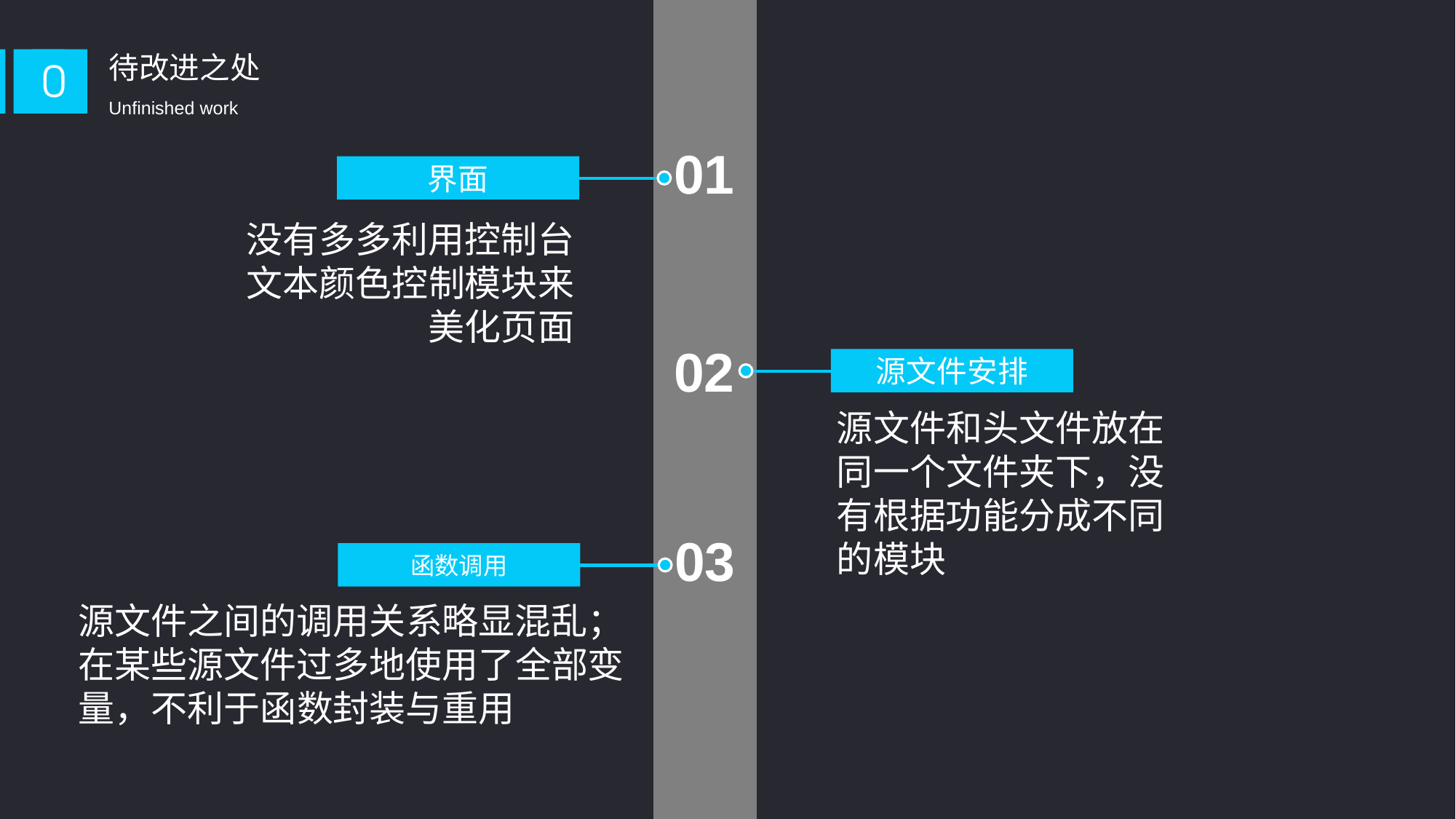

01
界面

没有多多利用控制台文本颜色控制模块来美化页面
02
源文件安排

源文件和头文件放在同一个文件夹下，没有根据功能分成不同的模块
03
函数调用

源文件之间的调用关系略显混乱；在某些源文件过多地使用了全部变量，不利于函数封装与重用
待改进之处

0
Unfinished work